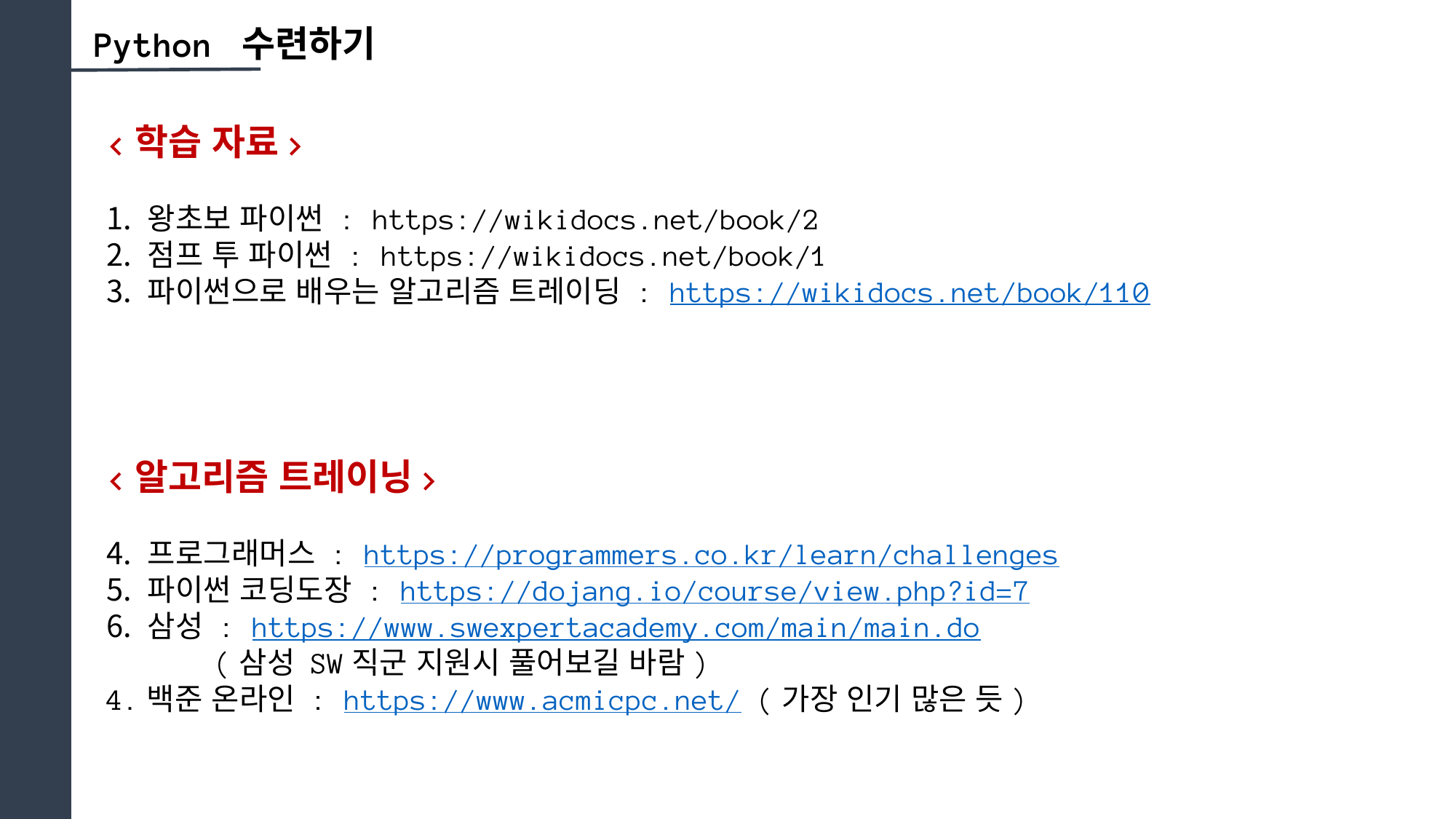

Python 수련하기
<학습 자료>

왕초보 파이썬 : https://wikidocs.net/book/2
점프 투 파이썬 : https://wikidocs.net/book/1
파이썬으로 배우는 알고리즘 트레이딩 : https://wikidocs.net/book/110

<알고리즘 트레이닝>

프로그래머스 : https://programmers.co.kr/learn/challenges
파이썬 코딩도장 : https://dojang.io/course/view.php?id=7
삼성 : https://www.swexpertacademy.com/main/main.do
	(삼성 SW직군 지원시 풀어보길 바람)
4.백준 온라인 : https://www.acmicpc.net/ (가장 인기 많은 듯)